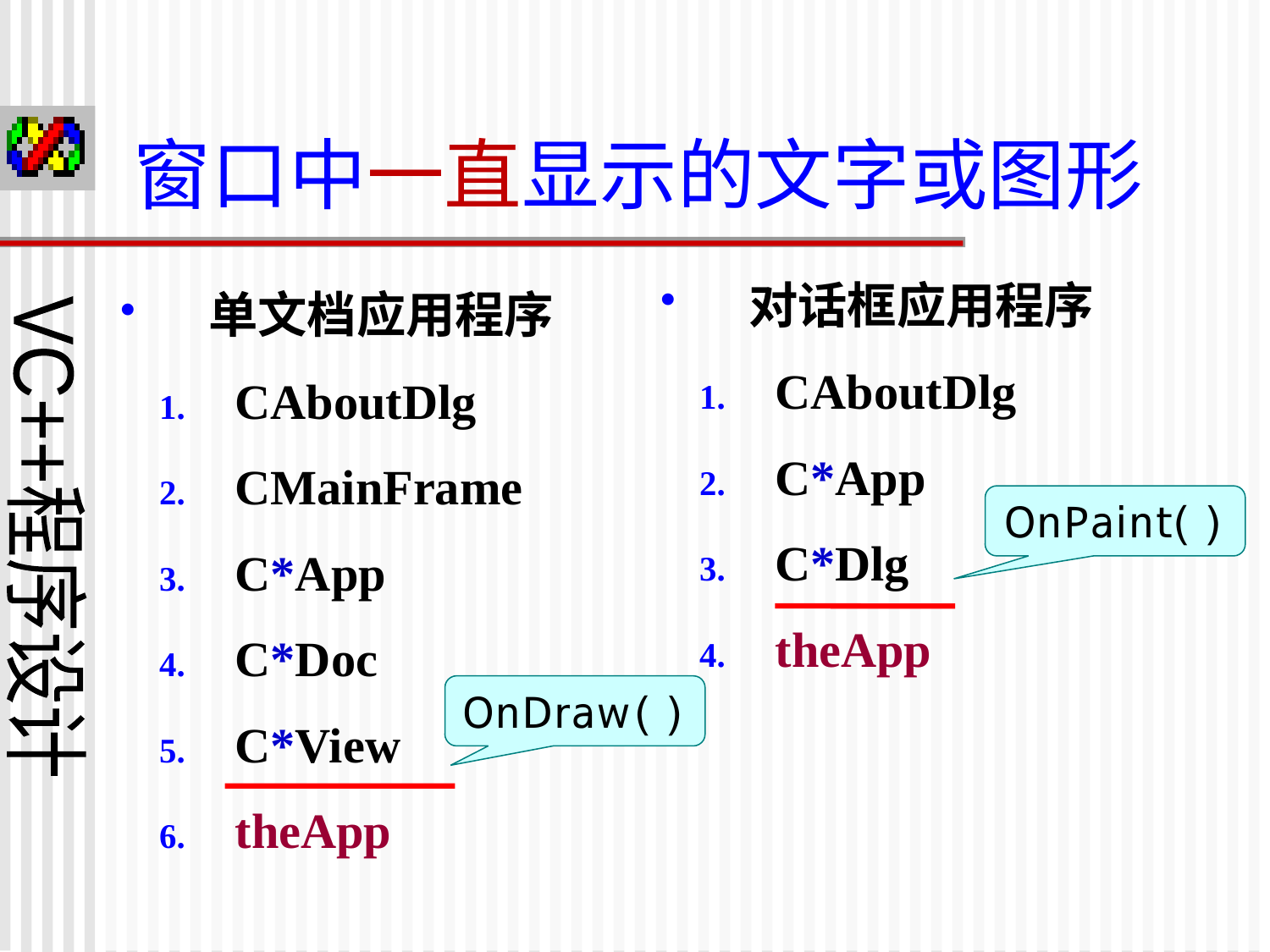

# 窗口中一直显示的文字或图形
 对话框应用程序
 CAboutDlg
 C*App
 C*Dlg
 theApp
 单文档应用程序
 CAboutDlg
 CMainFrame
 C*App
 C*Doc
 C*View
 theApp
OnPaint( )

OnDraw( )